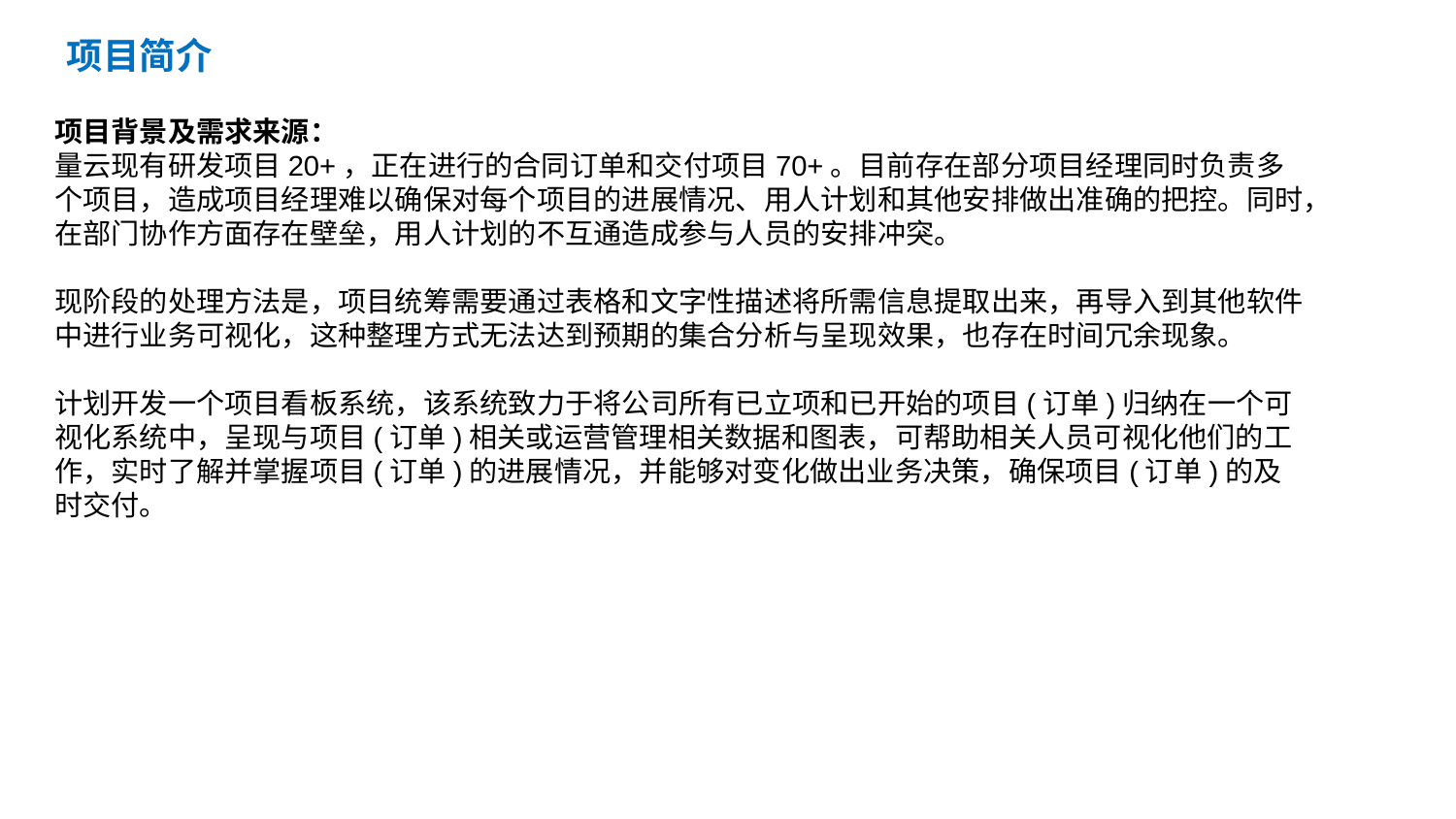

目 录
项目简介
项目背景及需求来源：
量云现有研发项目20+，正在进行的合同订单和交付项目70+。目前存在部分项目经理同时负责多个项目，造成项目经理难以确保对每个项目的进展情况、用人计划和其他安排做出准确的把控。同时，在部门协作方面存在壁垒，用人计划的不互通造成参与人员的安排冲突。

现阶段的处理方法是，项目统筹需要通过表格和文字性描述将所需信息提取出来，再导入到其他软件中进行业务可视化，这种整理方式无法达到预期的集合分析与呈现效果，也存在时间冗余现象。

计划开发一个项目看板系统，该系统致力于将公司所有已立项和已开始的项目(订单)归纳在一个可视化系统中，呈现与项目(订单)相关或运营管理相关数据和图表，可帮助相关人员可视化他们的工作，实时了解并掌握项目(订单)的进展情况，并能够对变化做出业务决策，确保项目(订单)的及时交付。